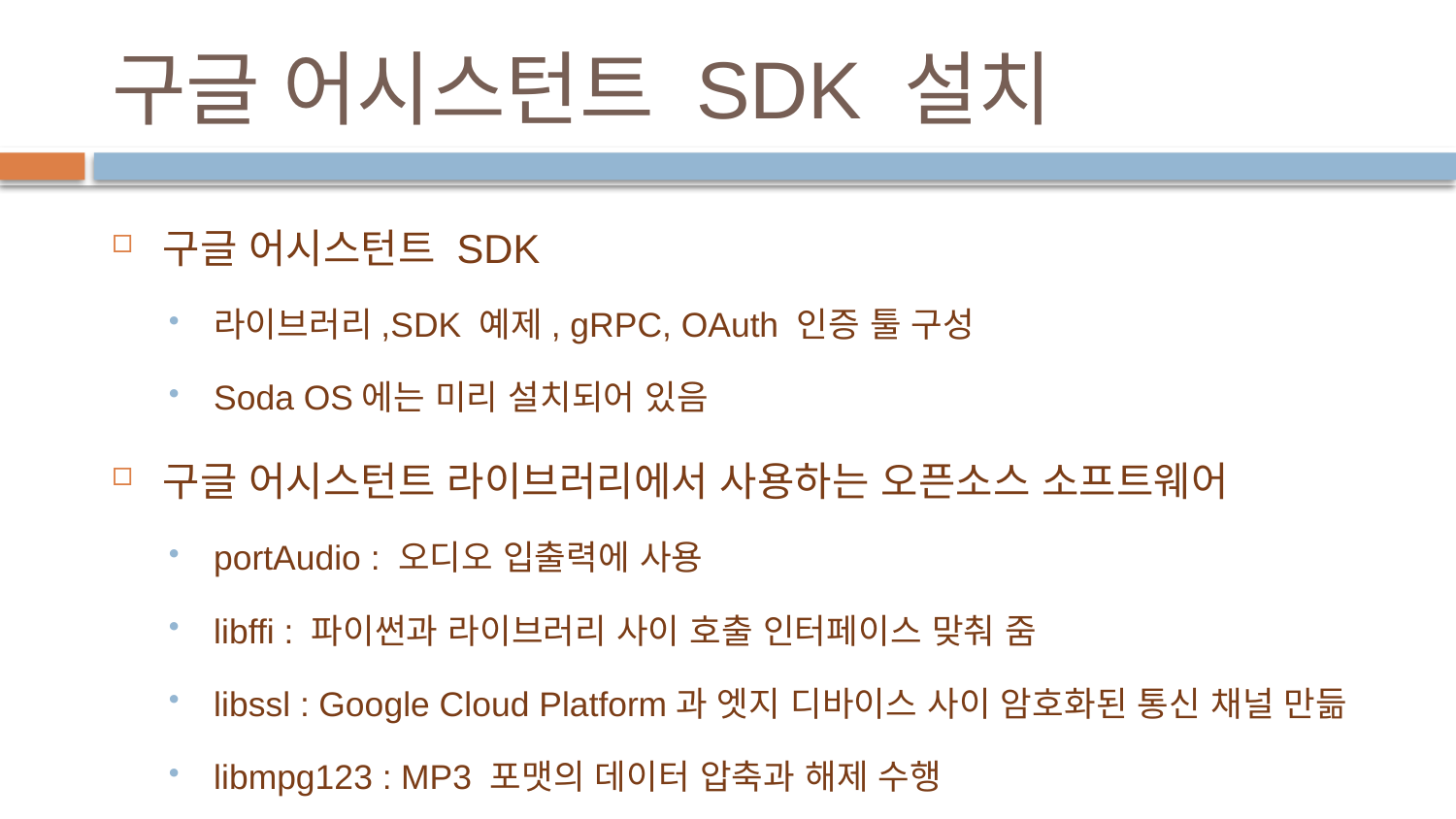

# 구글 어시스턴트 SDK 설치
구글 어시스턴트 SDK
라이브러리,SDK 예제, gRPC, OAuth 인증 툴 구성
Soda OS에는 미리 설치되어 있음
구글 어시스턴트 라이브러리에서 사용하는 오픈소스 소프트웨어
portAudio : 오디오 입출력에 사용
libffi : 파이썬과 라이브러리 사이 호출 인터페이스 맞춰 줌
libssl : Google Cloud Platform과 엣지 디바이스 사이 암호화된 통신 채널 만듦
libmpg123 : MP3 포맷의 데이터 압축과 해제 수행